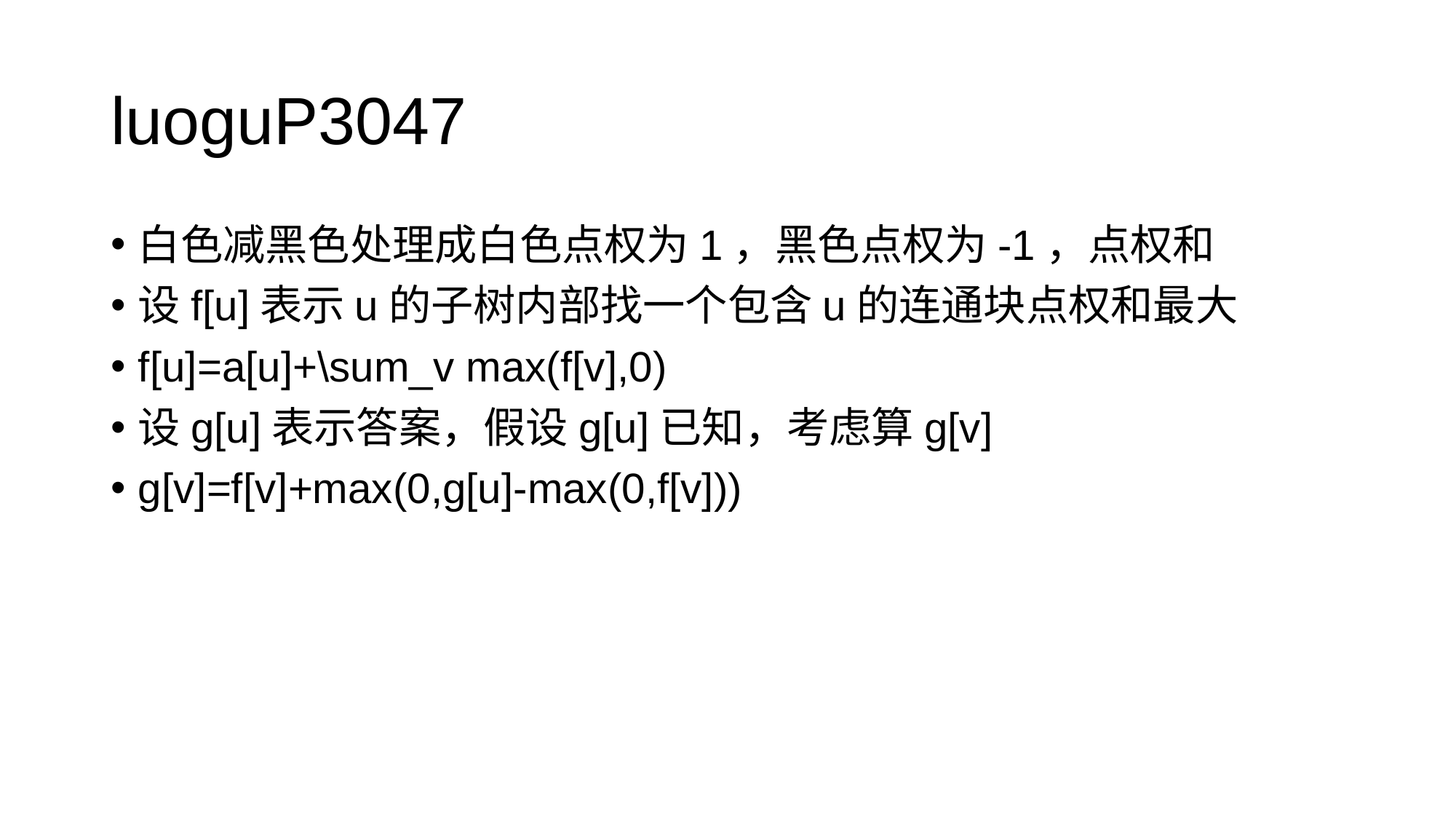

# luoguP3047
白色减黑色处理成白色点权为1，黑色点权为-1，点权和
设f[u]表示u的子树内部找一个包含u的连通块点权和最大
f[u]=a[u]+\sum_v max(f[v],0)
设g[u]表示答案，假设g[u]已知，考虑算g[v]
g[v]=f[v]+max(0,g[u]-max(0,f[v]))